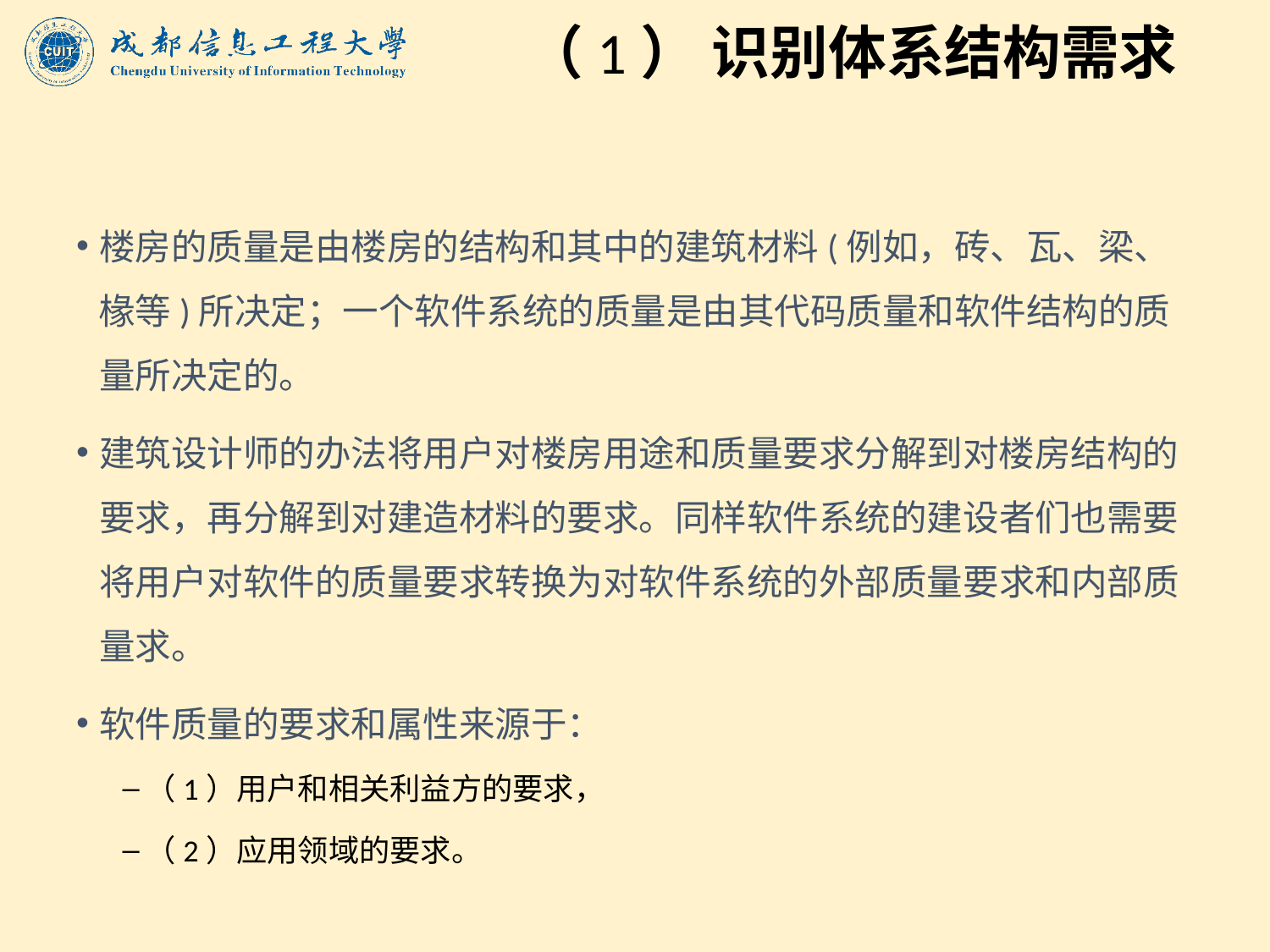

# （1） 识别体系结构需求
楼房的质量是由楼房的结构和其中的建筑材料(例如，砖、瓦、梁、椽等)所决定；一个软件系统的质量是由其代码质量和软件结构的质量所决定的。
建筑设计师的办法将用户对楼房用途和质量要求分解到对楼房结构的要求，再分解到对建造材料的要求。同样软件系统的建设者们也需要将用户对软件的质量要求转换为对软件系统的外部质量要求和内部质量求。
软件质量的要求和属性来源于：
（1）用户和相关利益方的要求，
（2）应用领域的要求。